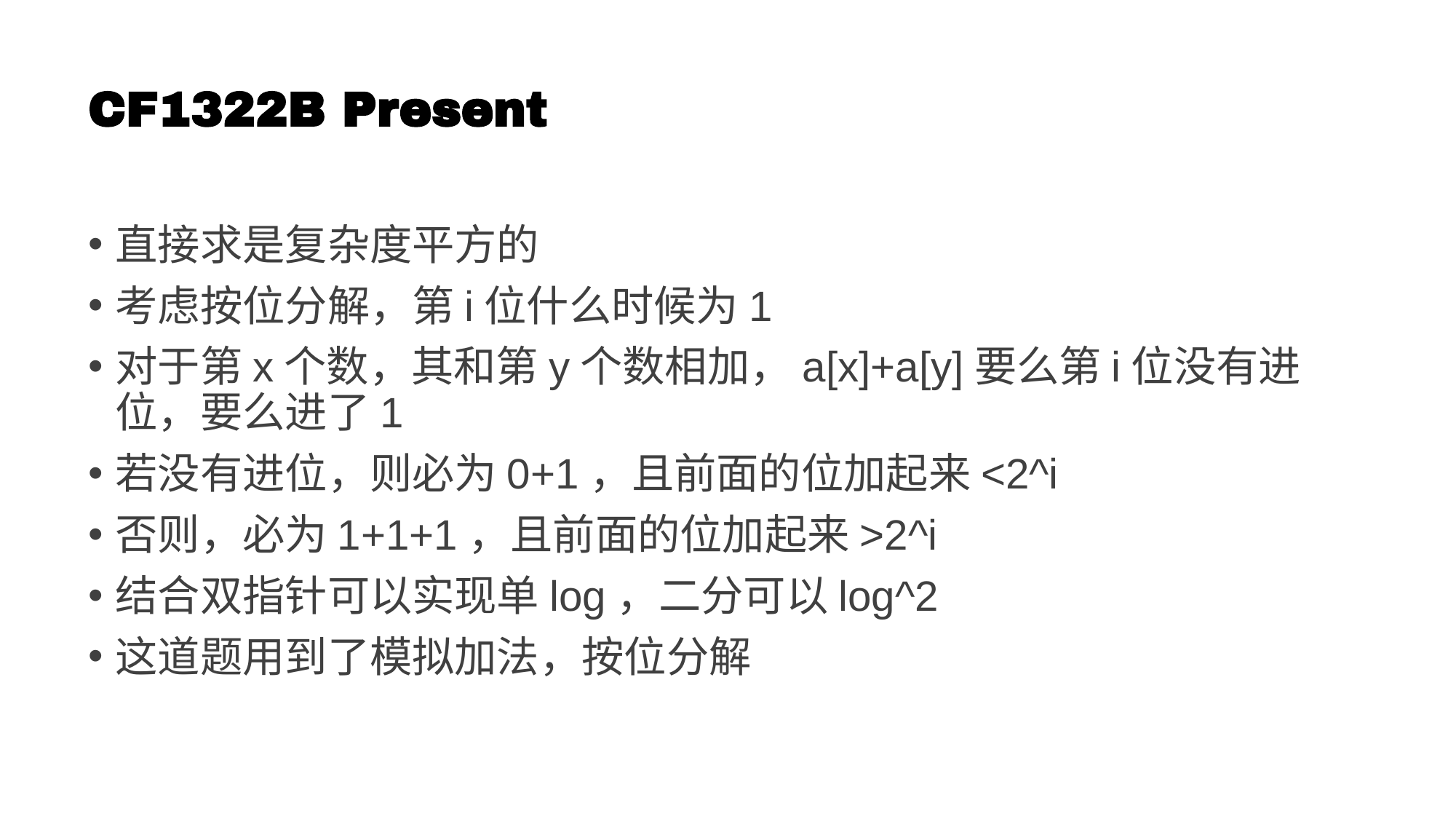

# CF1322B Present
直接求是复杂度平方的
考虑按位分解，第i位什么时候为1
对于第x个数，其和第y个数相加，a[x]+a[y]要么第i位没有进位，要么进了1
若没有进位，则必为0+1，且前面的位加起来<2^i
否则，必为1+1+1，且前面的位加起来>2^i
结合双指针可以实现单log，二分可以log^2
这道题用到了模拟加法，按位分解